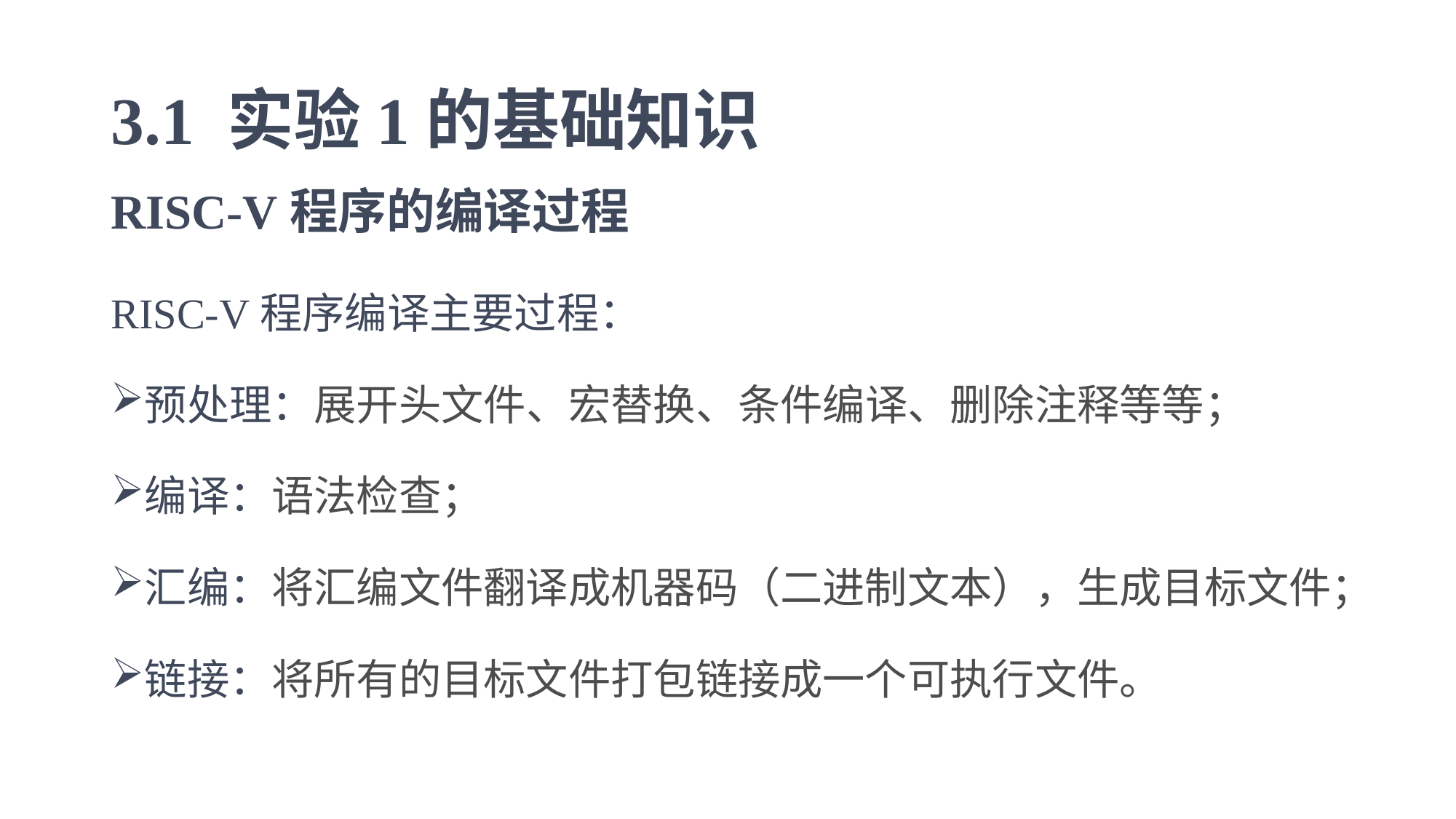

# 3.1 实验1的基础知识
RISC-V程序的编译过程
RISC-V程序编译主要过程：
预处理：展开头文件、宏替换、条件编译、删除注释等等；
编译：语法检查；
汇编：将汇编文件翻译成机器码（二进制文本），生成目标文件；
链接：将所有的目标文件打包链接成一个可执行文件。